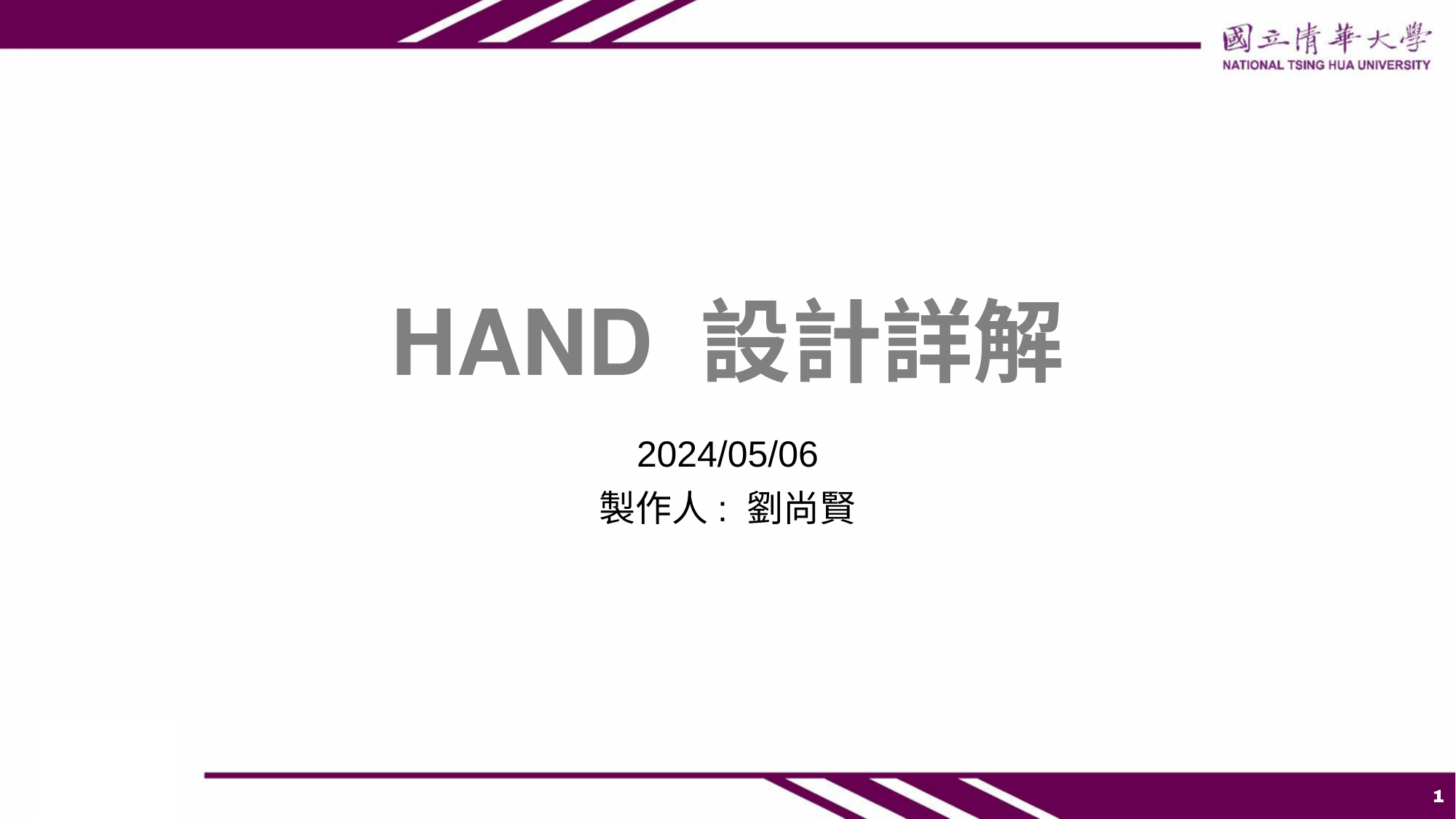

# HAND 設計詳解
2024/05/06
製作人: 劉尚賢
1